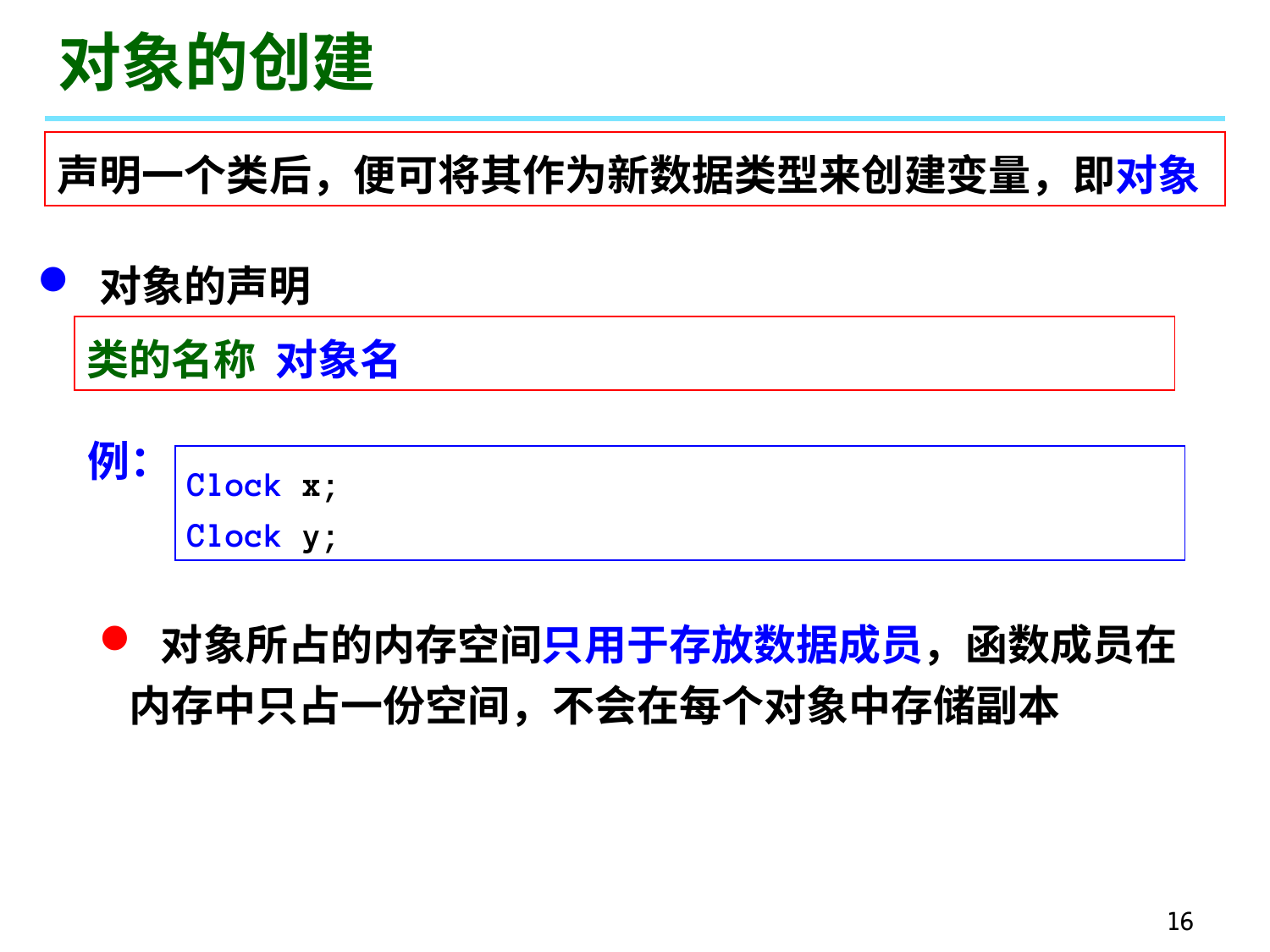

# 对象的创建
声明一个类后，便可将其作为新数据类型来创建变量，即对象
 对象的声明
类的名称  对象名
例：
Clock x;
Clock y;
 对象所占的内存空间只用于存放数据成员，函数成员在内存中只占一份空间，不会在每个对象中存储副本
16